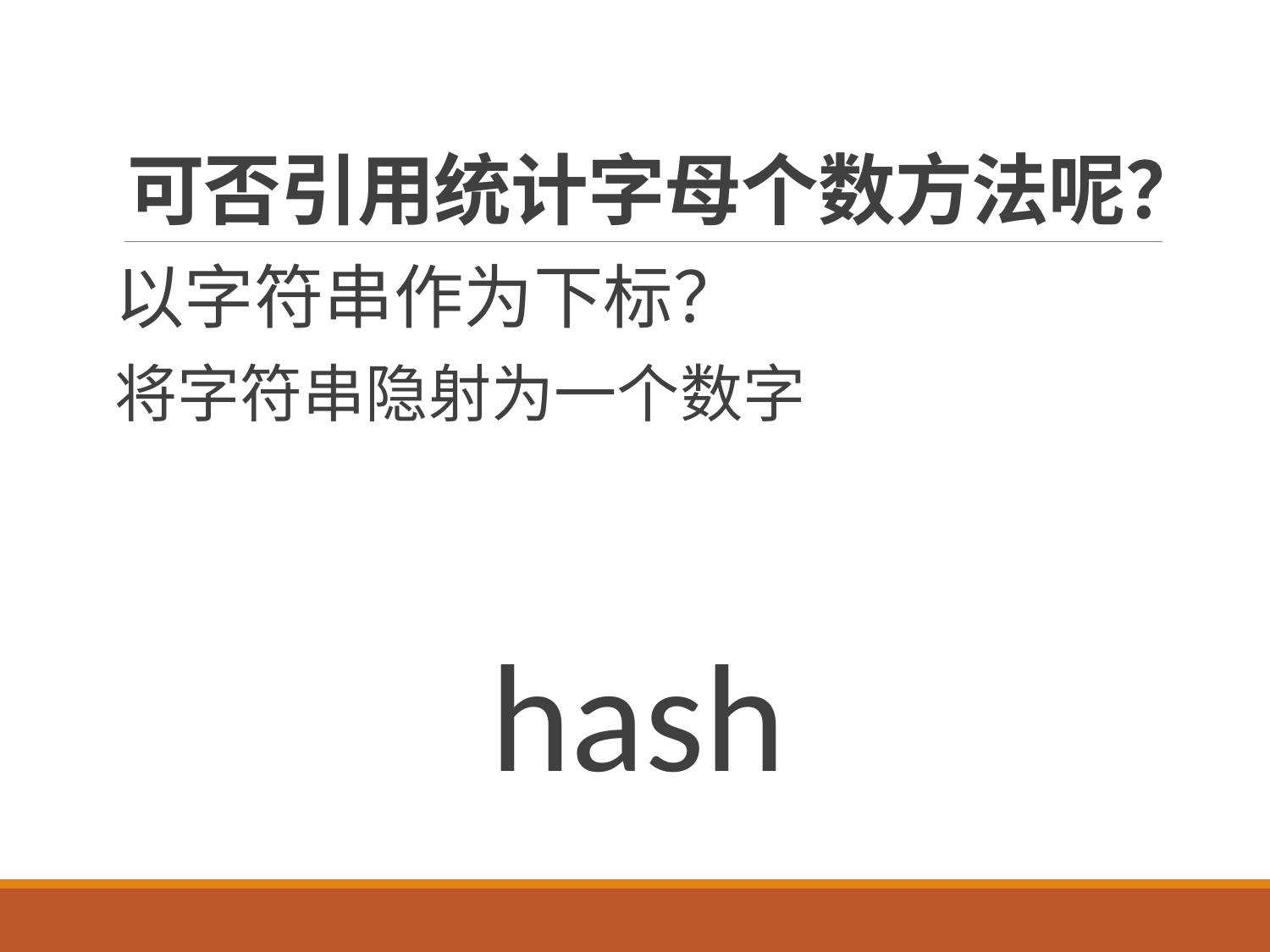

# 可否引用统计字母个数方法呢？
以字符串作为下标？
将字符串隐射为一个数字

hash